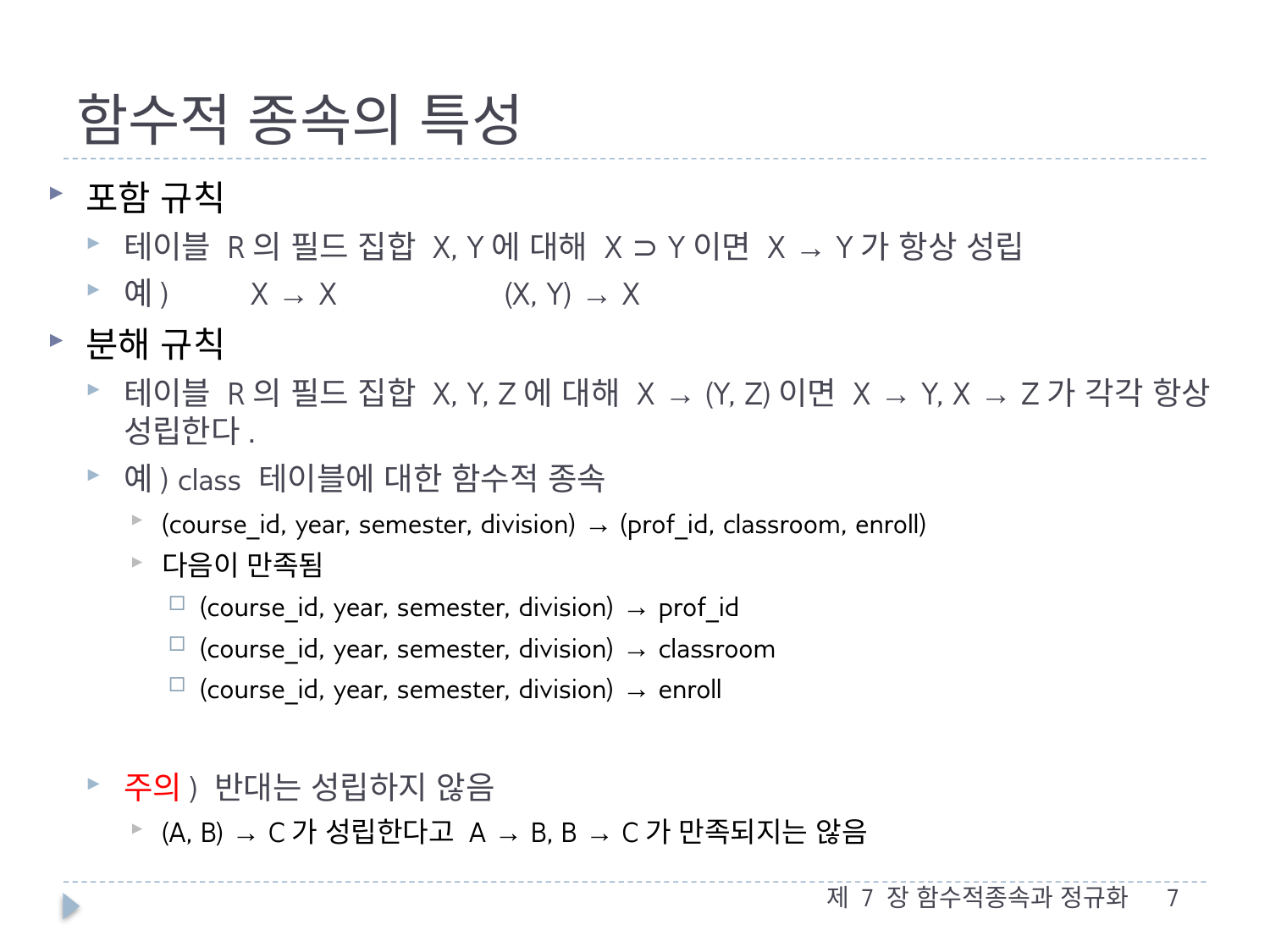

# 함수적 종속의 특성
포함 규칙
테이블 R의 필드 집합 X, Y에 대해 X ⊃ Y이면 X → Y가 항상 성립
예)  	X → X            	(X, Y) → X
분해 규칙
테이블 R의 필드 집합 X, Y, Z에 대해 X → (Y, Z)이면 X → Y, X → Z가 각각 항상 성립한다.
예) class 테이블에 대한 함수적 종속
(course_id, year, semester, division) → (prof_id, classroom, enroll)
다음이 만족됨
(course_id, year, semester, division) → prof_id
(course_id, year, semester, division) → classroom
(course_id, year, semester, division) → enroll

주의) 반대는 성립하지 않음
(A, B) → C가 성립한다고 A → B, B → C가 만족되지는 않음
제 7 장 함수적종속과 정규화
7